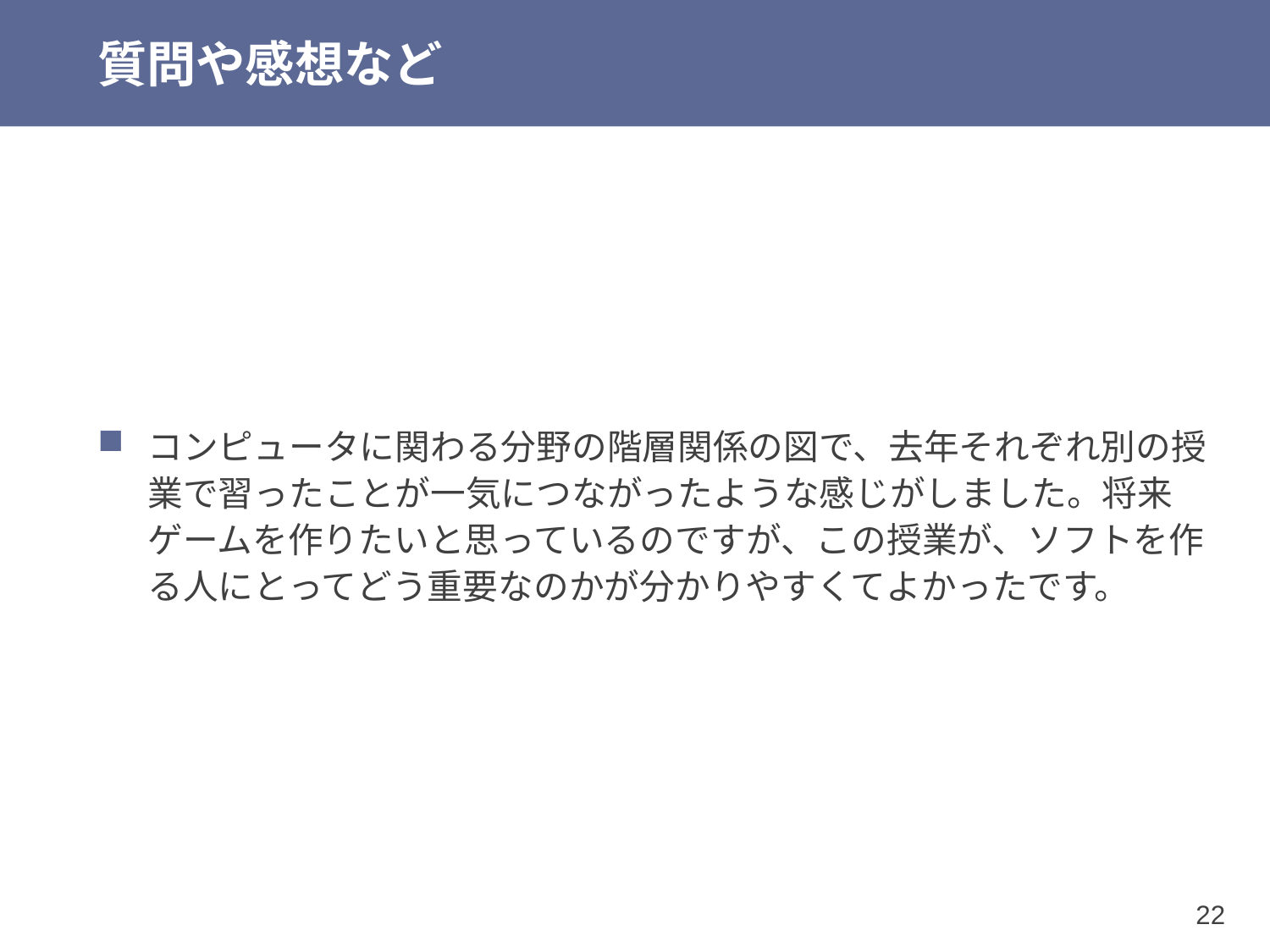

# 質問や感想など
コンピュータに関わる分野の階層関係の図で、去年それぞれ別の授業で習ったことが一気につながったような感じがしました。将来ゲームを作りたいと思っているのですが、この授業が、ソフトを作る人にとってどう重要なのかが分かりやすくてよかったです。